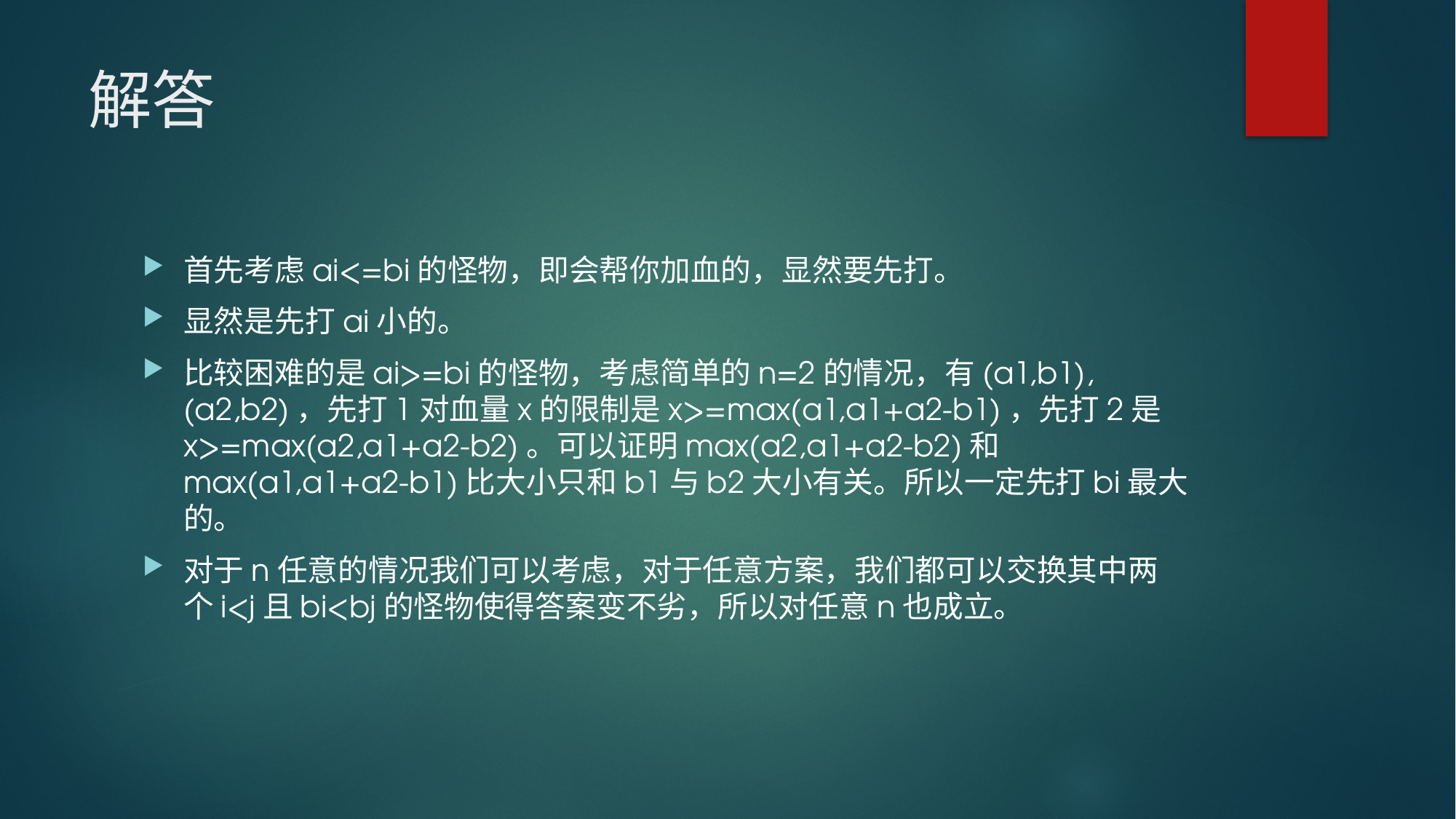

# 解答
首先考虑ai<=bi的怪物，即会帮你加血的，显然要先打。
显然是先打ai小的。
比较困难的是ai>=bi的怪物，考虑简单的n=2的情况，有(a1,b1),(a2,b2)，先打1对血量x的限制是x>=max(a1,a1+a2-b1)，先打2是x>=max(a2,a1+a2-b2)。可以证明max(a2,a1+a2-b2)和max(a1,a1+a2-b1)比大小只和b1与b2大小有关。所以一定先打bi最大的。
对于n任意的情况我们可以考虑，对于任意方案，我们都可以交换其中两个i<j且bi<bj的怪物使得答案变不劣，所以对任意n也成立。